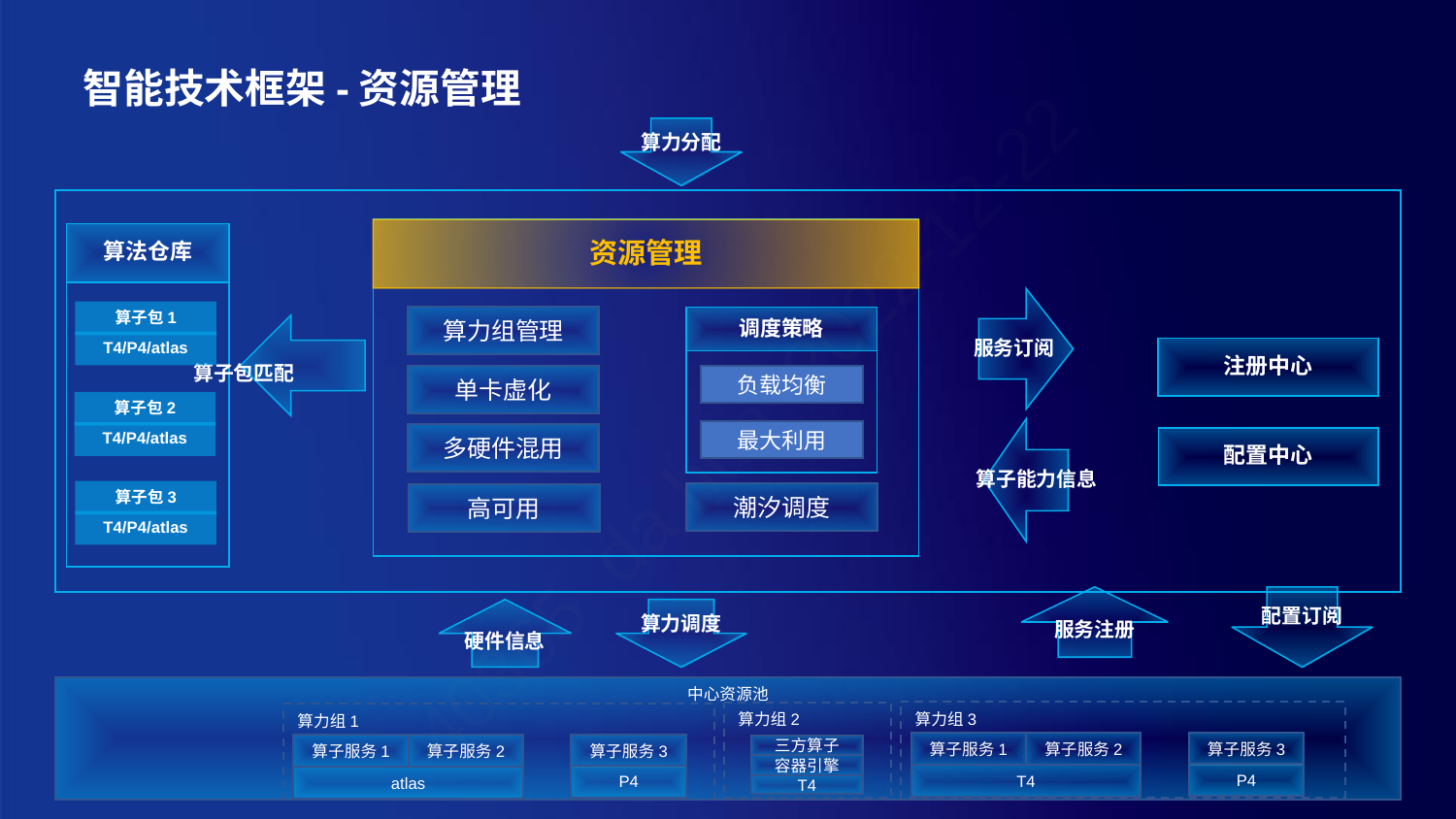

# 智能技术框架-资源管理
算力分配

资源管理

算法仓库
算子包1
T4/P4/atlas
算子包2
T4/P4/atlas
算子包3
T4/P4/atlas
服务订阅
算力组管理
调度策略

负载均衡
最大利用
算子包匹配
注册中心
单卡虚化
多硬件混用
配置中心
算子能力信息
潮汐调度
高可用
服务注册
配置订阅
硬件信息
算力调度
中心资源池
算力组3
算力组2
算力组1
算子服务3
算子服务2
算子服务1
算子服务3
算子服务2
算子服务1
三方算子
容器引擎
P4
T4
P4
atlas
T4